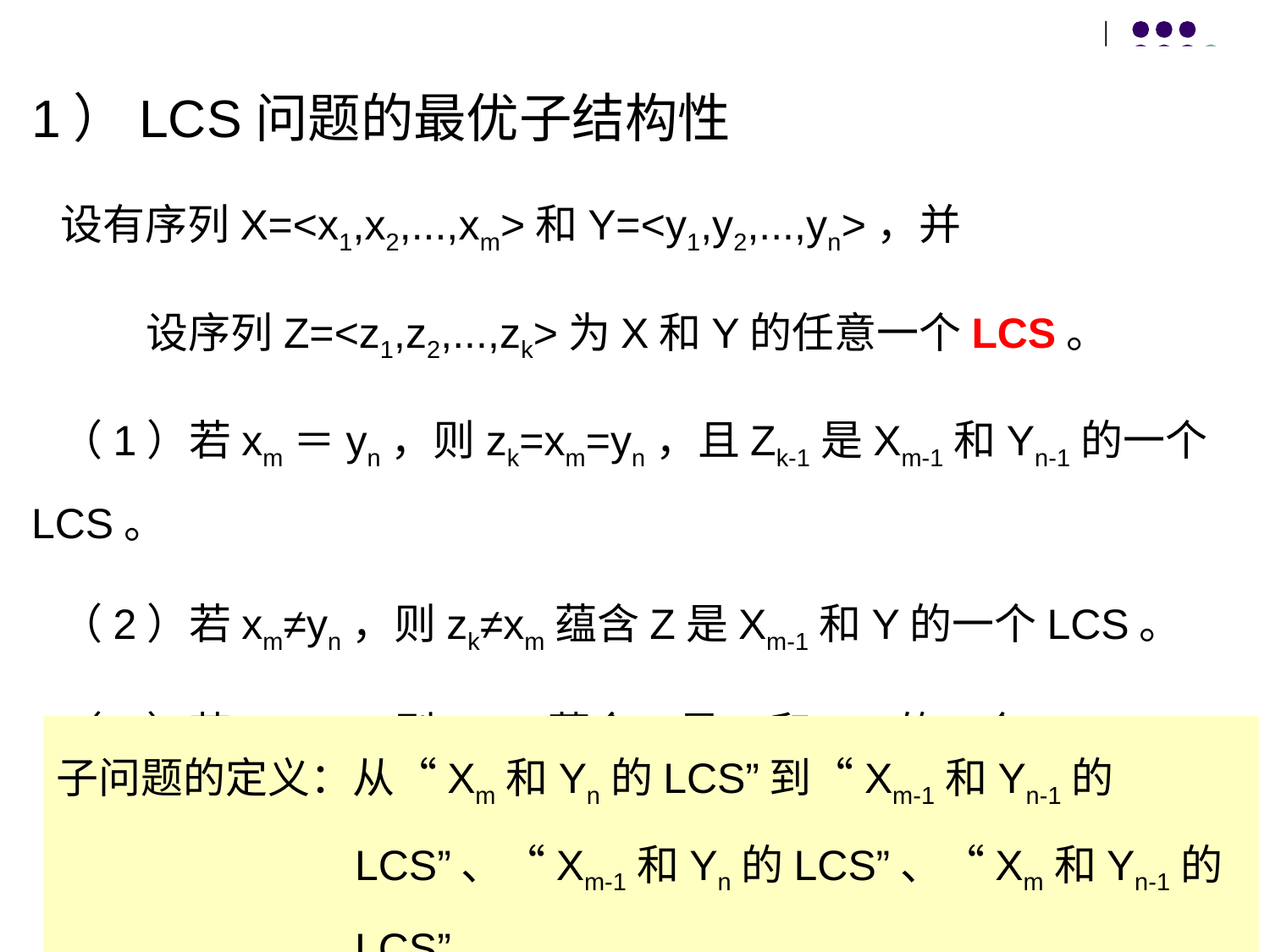

1）LCS问题的最优子结构性
  设有序列X=<x1,x2,...,xm>和Y=<y1,y2,...,yn>，并
           设序列Z=<z1,z2,...,zk>为X和Y的任意一个LCS。
  （1）若xm＝yn，则zk=xm=yn，且Zk-1是Xm-1和Yn-1的一个LCS。
  （2）若xm≠yn，则zk≠xm蕴含Z是Xm-1和Y的一个LCS。
  （3）若xm≠yn，则zk≠yn蕴含Z是X和Yn-1的一个LCS。

子问题的定义：从“Xm和Yn的LCS”到“Xm-1和Yn-1的LCS”、“Xm-1和Yn的LCS”、“Xm和Yn-1的LCS”